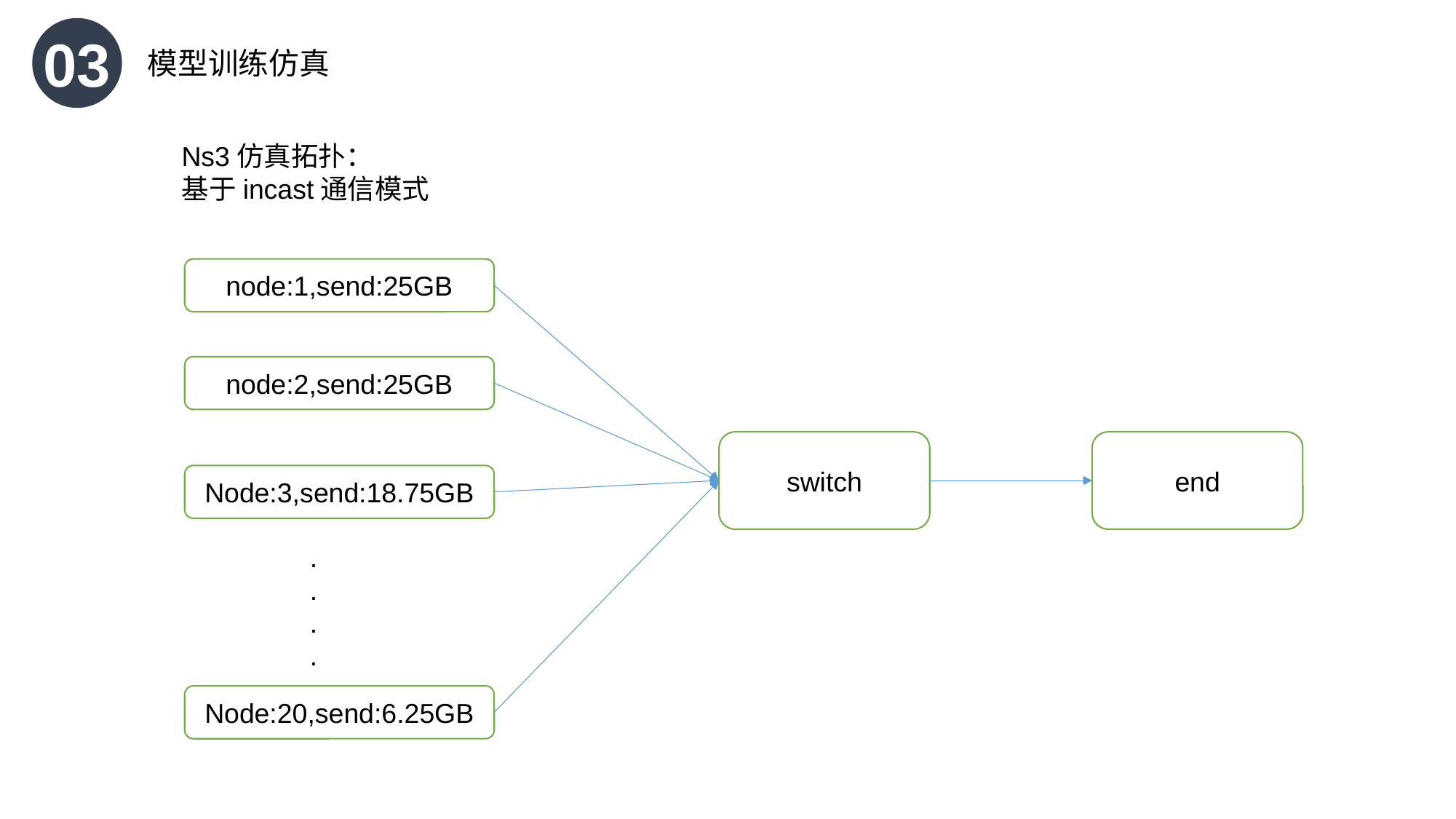

03
模型训练仿真
Ns3仿真拓扑：
基于incast通信模式

node:1,send:25GB
node:2,send:25GB
switch
end
Node:3,send:18.75GB
.
.
.
.
Node:20,send:6.25GB